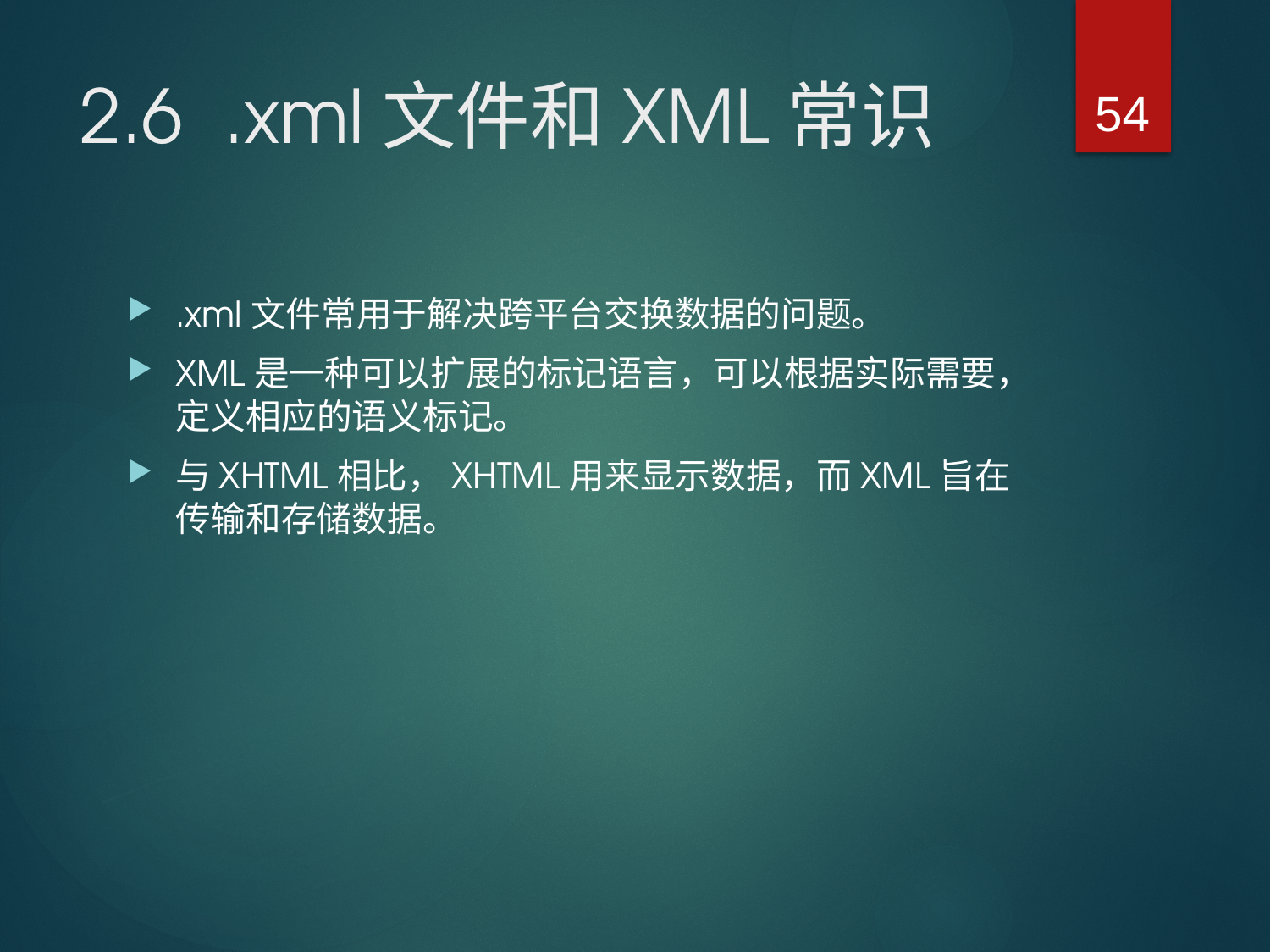

54
# 2.6  .xml文件和XML常识
.xml文件常用于解决跨平台交换数据的问题。
XML是一种可以扩展的标记语言，可以根据实际需要，定义相应的语义标记。
与XHTML相比，XHTML用来显示数据，而XML旨在传输和存储数据。